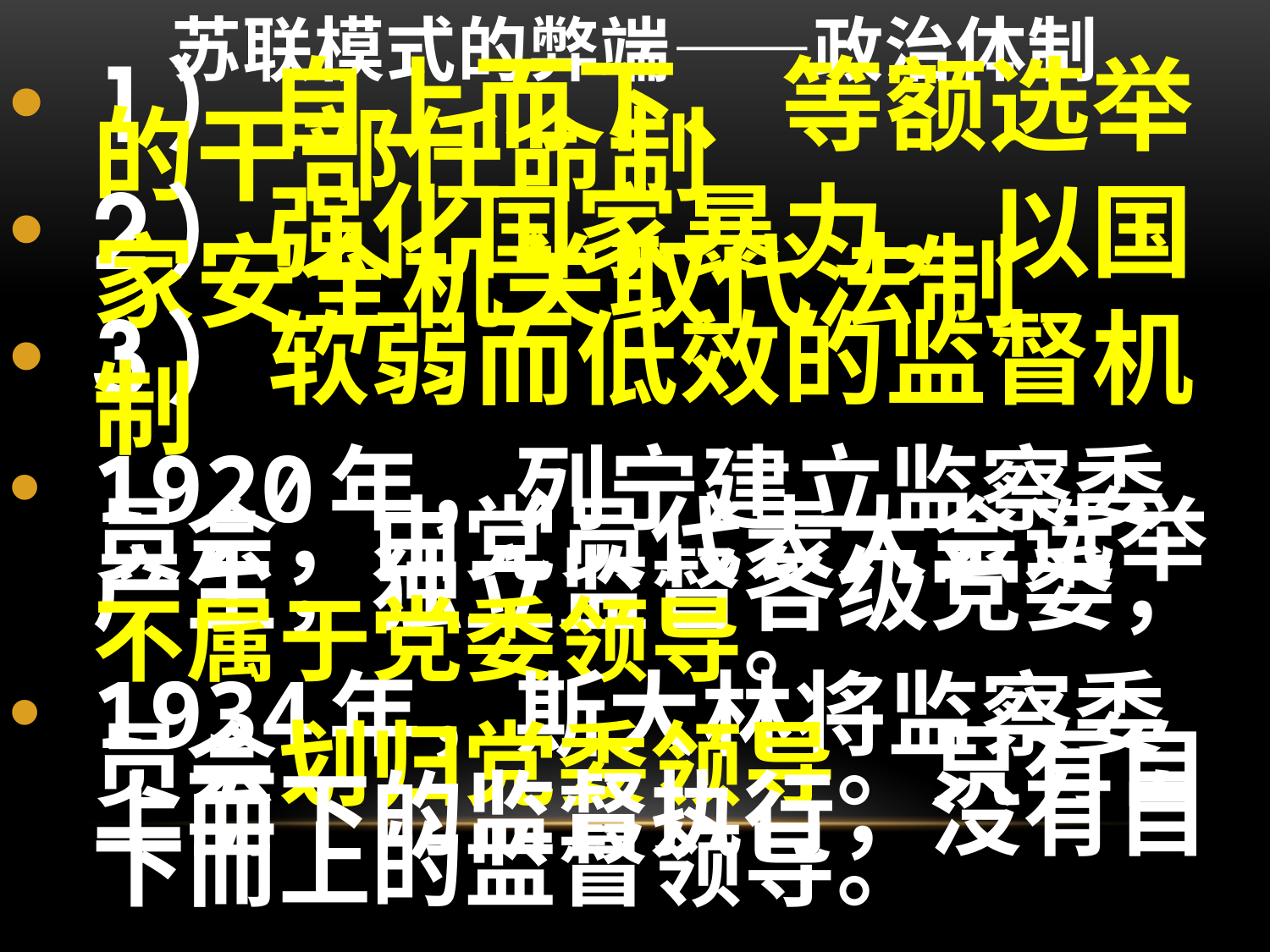

# 苏联模式的弊端——政治体制
1）自上而下、等额选举的干部任命制
2）强化国家暴力，以国家安全机关取代法制
3）软弱而低效的监督机制
1920年，列宁建立监察委员会，由党员代表大会选举产生，独立监督各级党委，不属于党委领导。
1934年，斯大林将监察委员会划归党委领导。只有自上而下的监督执行，没有自下而上的监督领导。